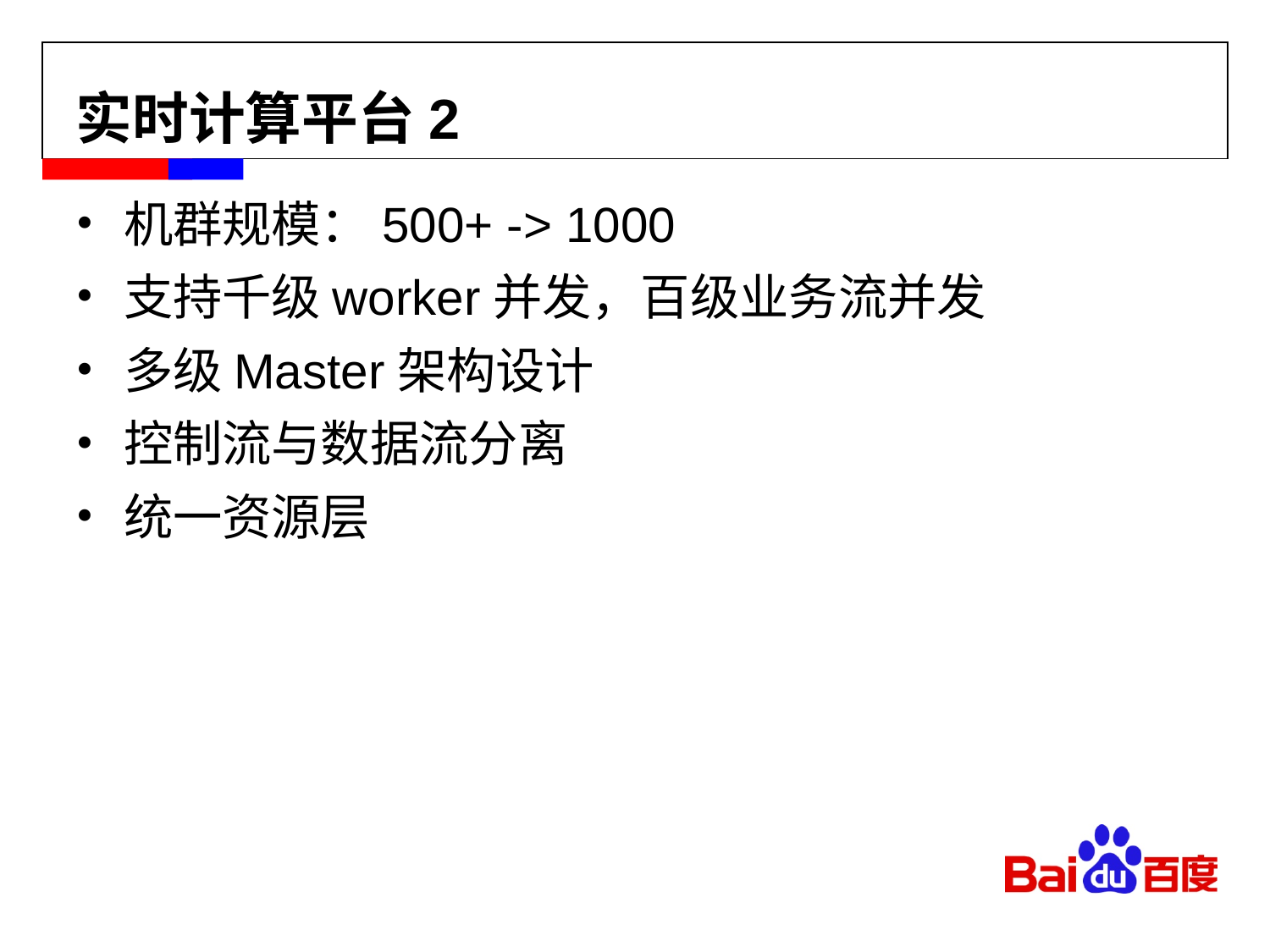

# 实时计算平台2
机群规模：500+ -> 1000
支持千级worker并发，百级业务流并发
多级Master架构设计
控制流与数据流分离
统一资源层